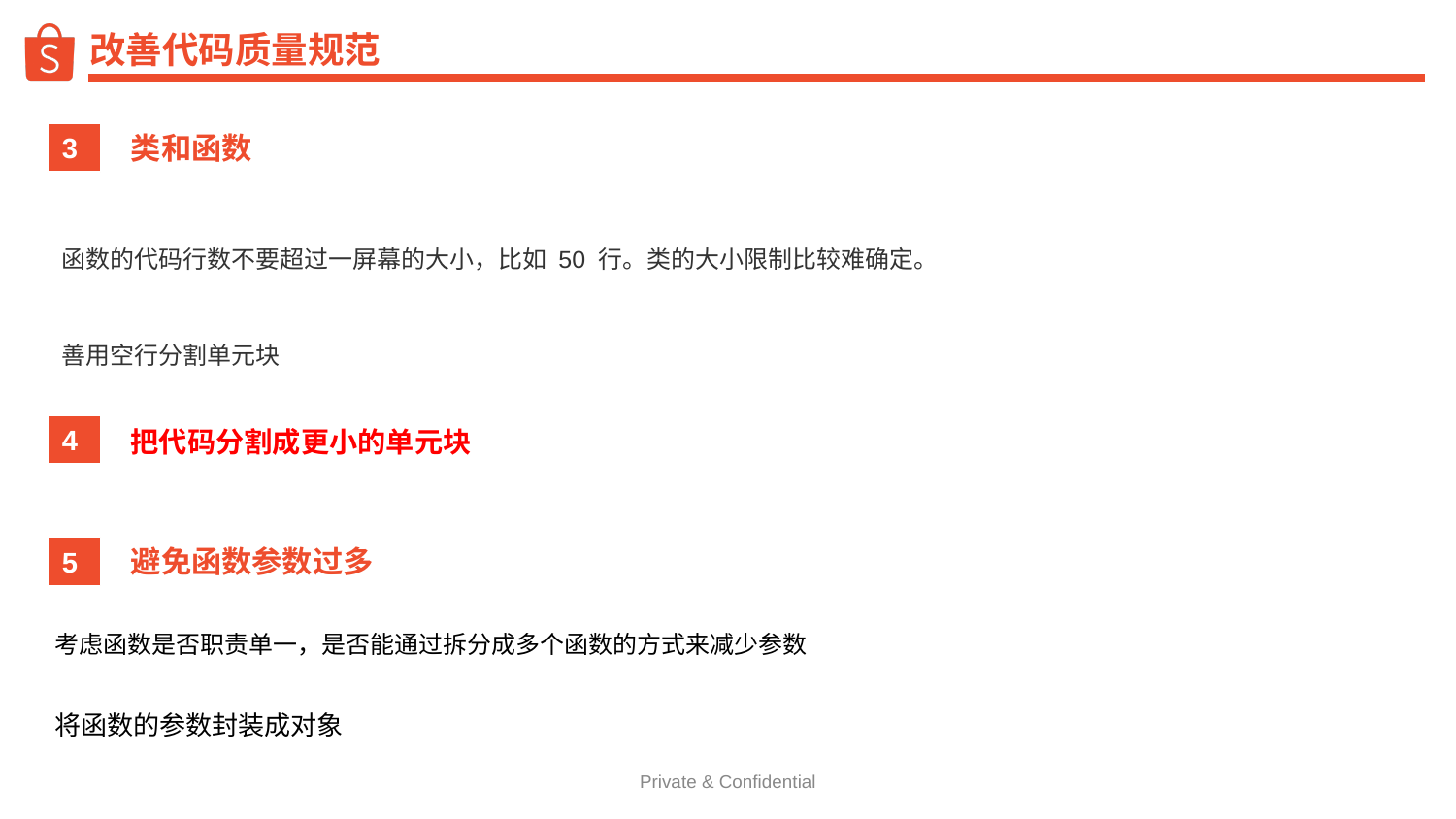

# 改善代码质量规范
类和函数
3
函数的代码行数不要超过一屏幕的大小，比如 50 行。类的大小限制比较难确定。
善用空行分割单元块
把代码分割成更小的单元块
4
避免函数参数过多
5
考虑函数是否职责单一，是否能通过拆分成多个函数的方式来减少参数
将函数的参数封装成对象